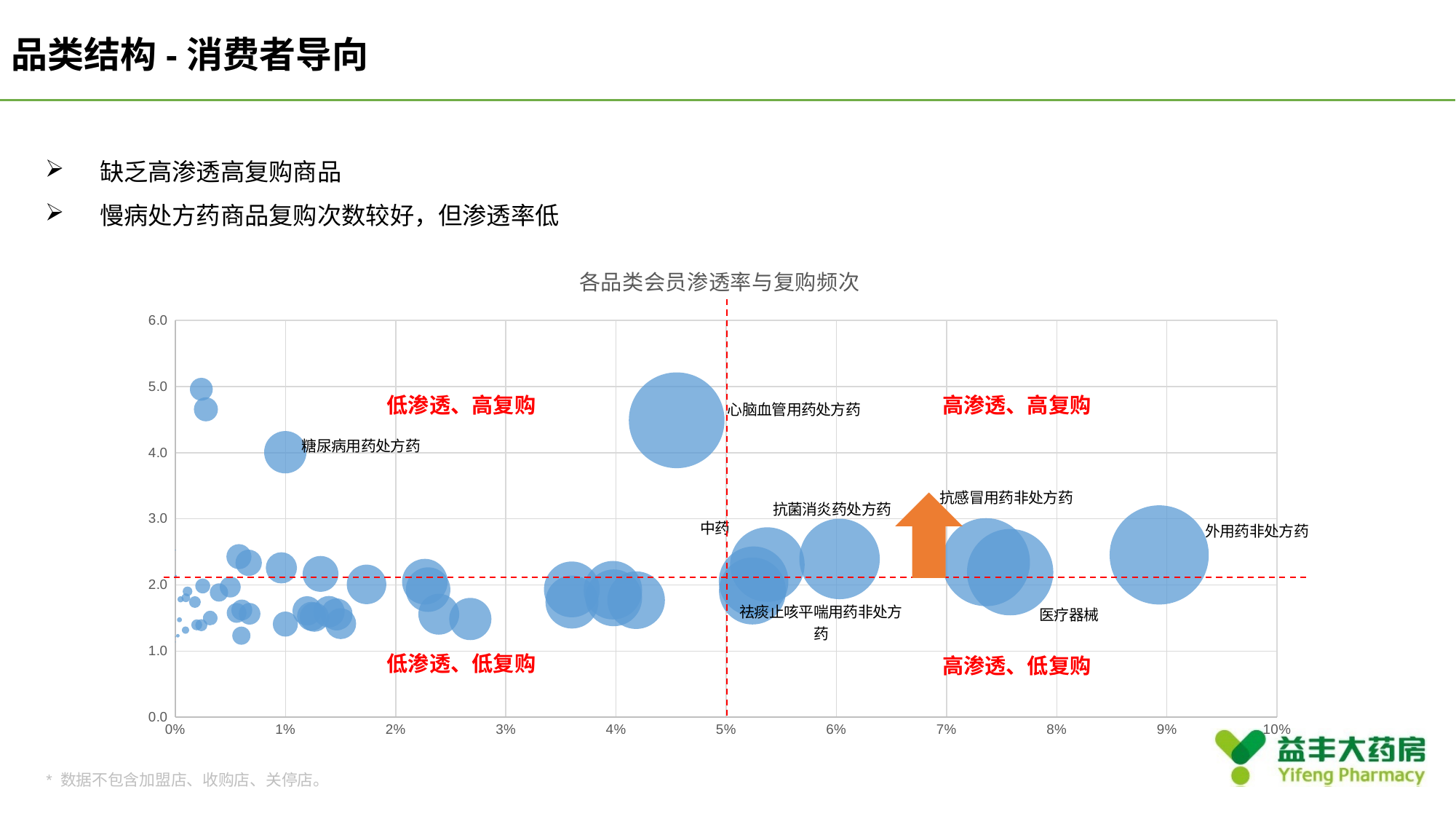

品类结构-消费者导向
缺乏高渗透高复购商品
慢病处方药商品复购次数较好，但渗透率低

### Chart: 各品类会员渗透率与复购频次

| Category | 个人护理 中药 五官科用药处方药 五官科用药非处方药 保健食品 健康食品 健身康复 其他 其他药品处方药 其他药品非处方药 医疗器械 外用药处方药 外用药非处方药 妇科用药处方药 妇科用药非处方药 心脑血管用药处方药 心脑血管用药非处方药 抗感冒用药处方药 抗感冒用药非处方药 抗晕止吐抗过敏用药处方药 抗晕止吐抗过敏用药非处方药 抗菌消炎药处方药 抗菌消炎药非处方药 日常用品 普通食品 母婴类 泌尿系统用药处方药 泌尿系统用药非处方药 注射药处方药 注射药非处方药 消毒用品 清热解毒用药处方药 清热解毒用药非处方药 激素和抗肿瘤用药处方药 激素和抗肿瘤用药非处方药 皮肤病用药处方药 皮肤病用药非处方药 祛痰止咳平喘用药处方药 祛痰止咳平喘用药非处方药 精神病用药处方药 精神病用药非处方药 糖尿病用药处方药 糖尿病用药非处方药 维生素和钙类处方药 维生素和钙类非处方药 肝胆用药处方药 肝胆用药非处方药 胃肠道用药处方药 胃肠道用药非处方药 胶类处方药 胶类非处方药 补益药处方药 补益药非处方药 风湿伤科镇痛用药处方药 风湿伤科镇痛用药非处方药 |
|---|---|
低渗透、高复购
高渗透、高复购

低渗透、低复购
高渗透、低复购
* 数据不包含加盟店、收购店、关停店。